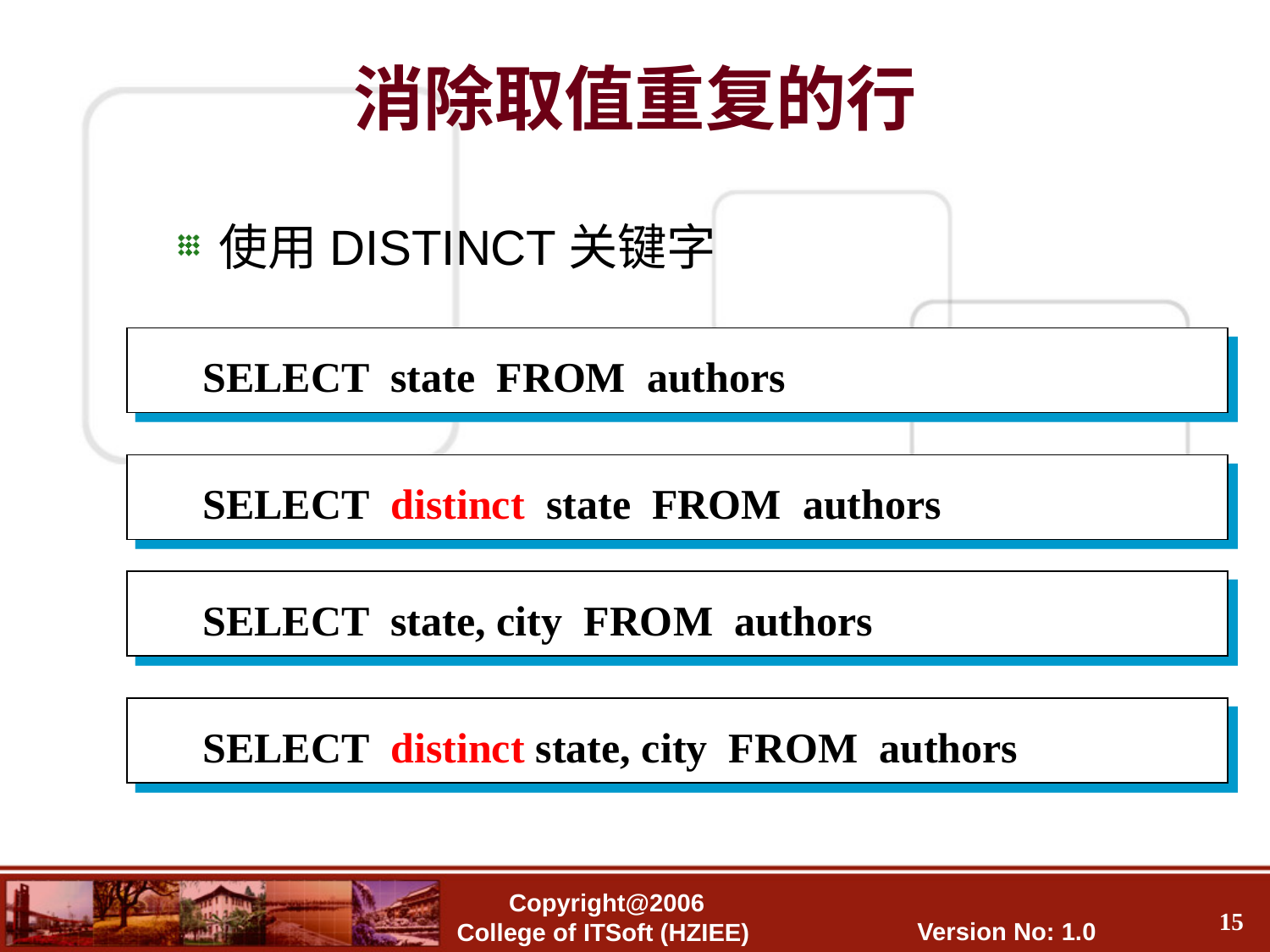

消除取值重复的行
使用DISTINCT关键字
SELECT  state  FROM  authors
SELECT  distinct  state  FROM  authors
SELECT  state, city  FROM  authors
SELECT  distinct state, city  FROM  authors